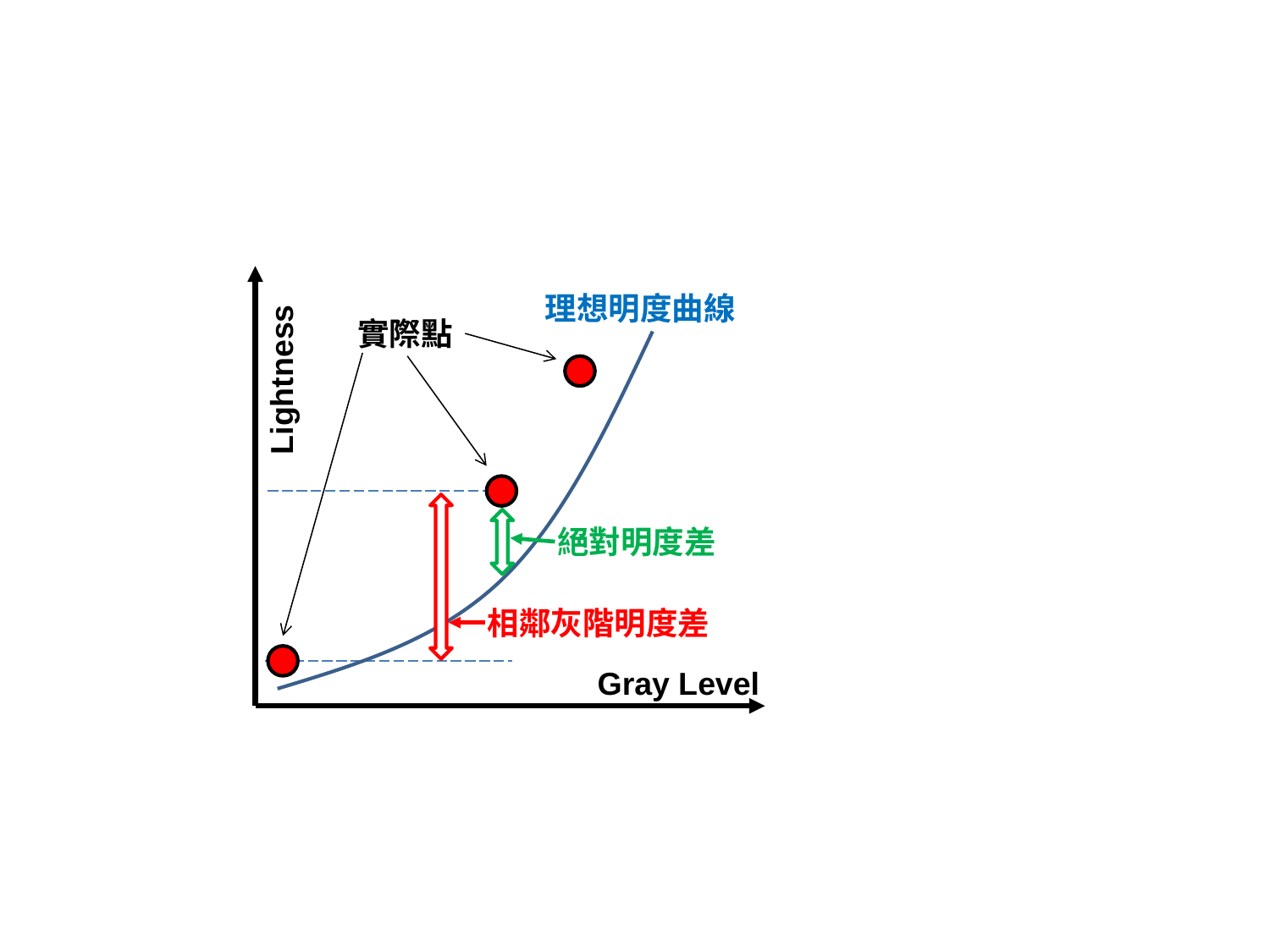

理想明度曲線
實際點

Lightness

絕對明度差
相鄰灰階明度差

Gray Level